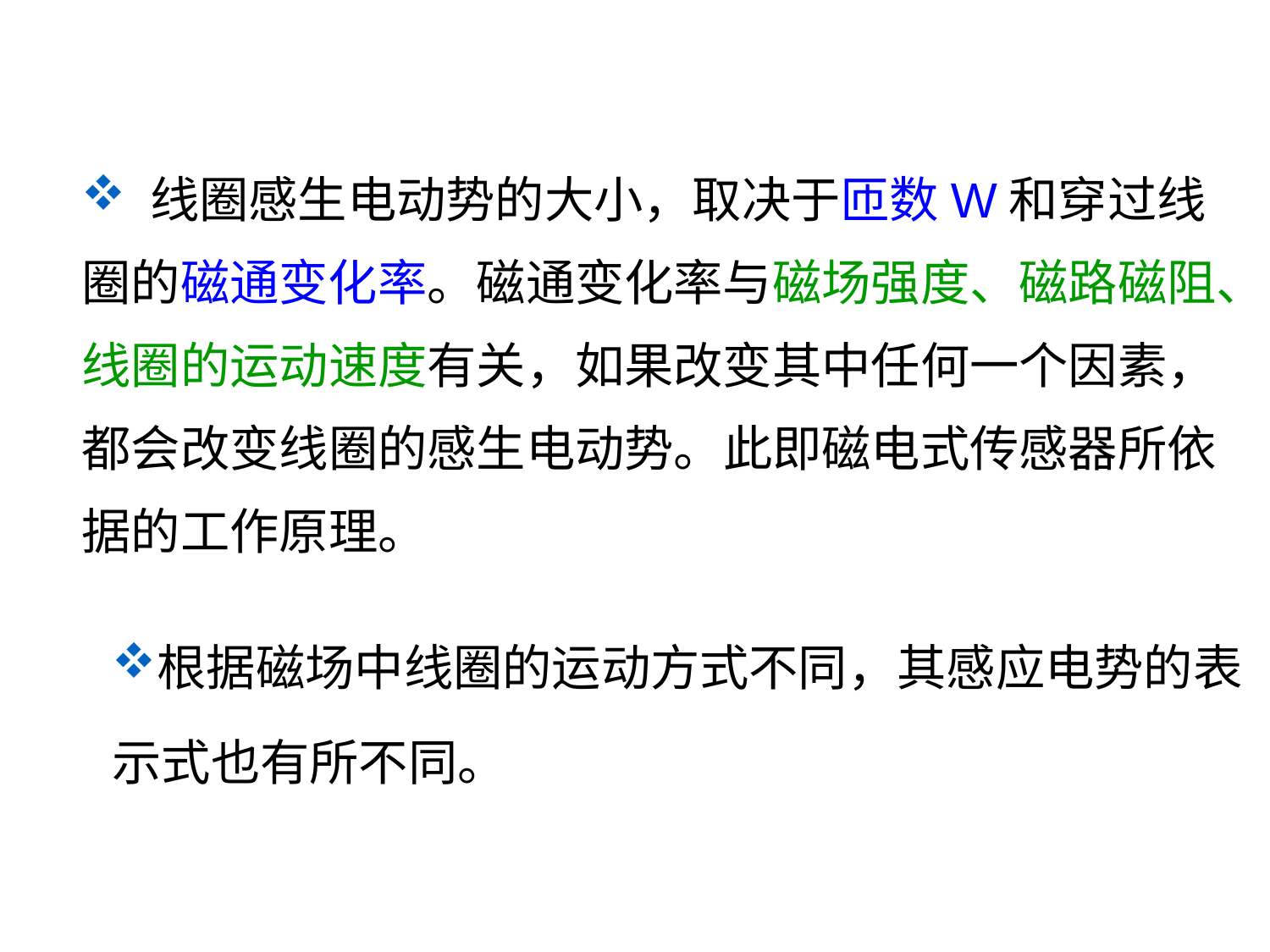

线圈感生电动势的大小，取决于匝数W和穿过线圈的磁通变化率。磁通变化率与磁场强度、磁路磁阻、线圈的运动速度有关，如果改变其中任何一个因素，都会改变线圈的感生电动势。此即磁电式传感器所依据的工作原理。
根据磁场中线圈的运动方式不同，其感应电势的表示式也有所不同。